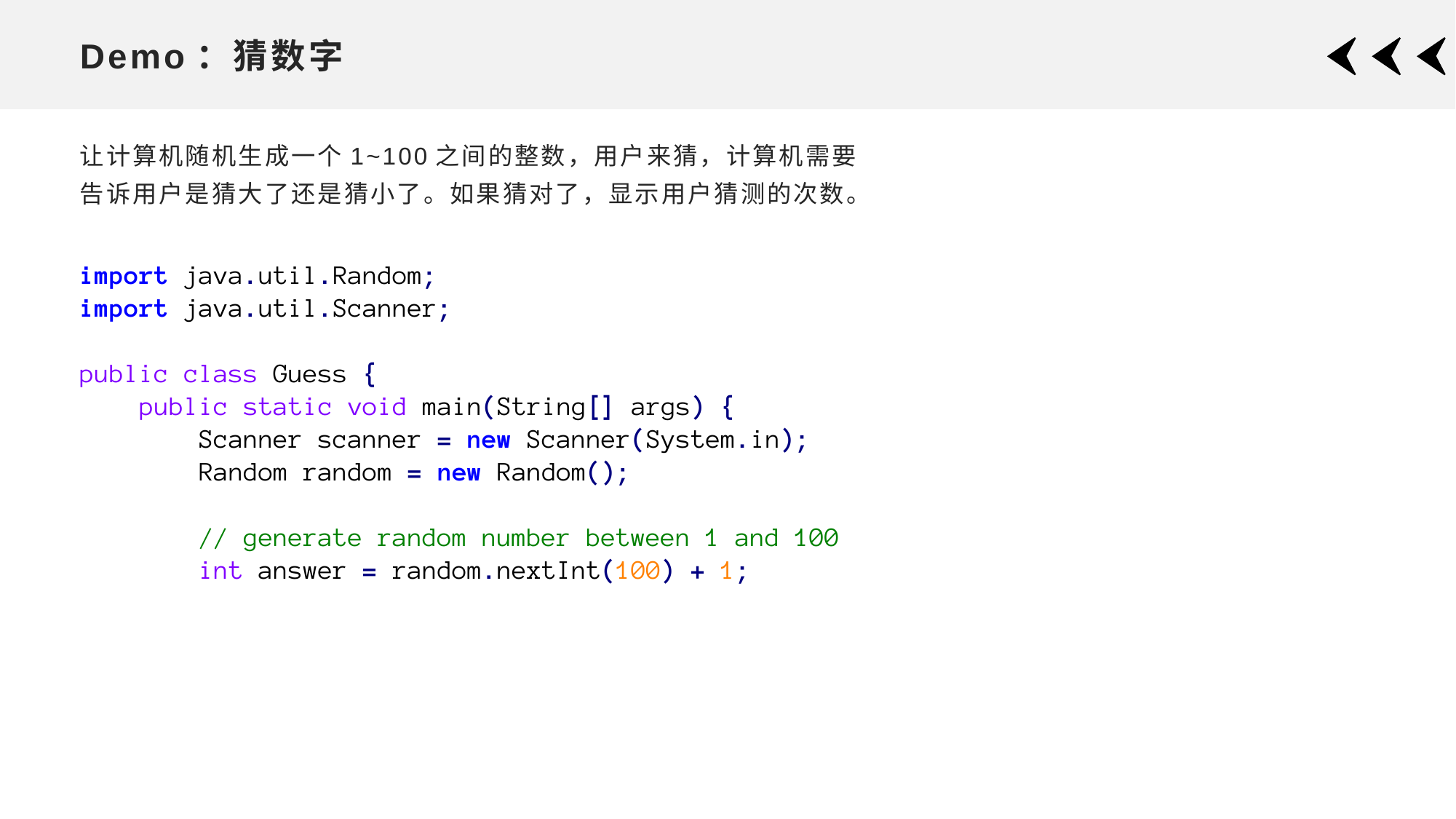

# Demo：猜数字
让计算机随机生成一个1~100之间的整数，用户来猜，计算机需要告诉用户是猜大了还是猜小了。如果猜对了，显示用户猜测的次数。
import java.util.Random;
import java.util.Scanner;

public class Guess {
    public static void main(String[] args) {
        Scanner scanner = new Scanner(System.in);
        Random random = new Random();

        // generate random number between 1 and 100
        int answer = random.nextInt(100) + 1;